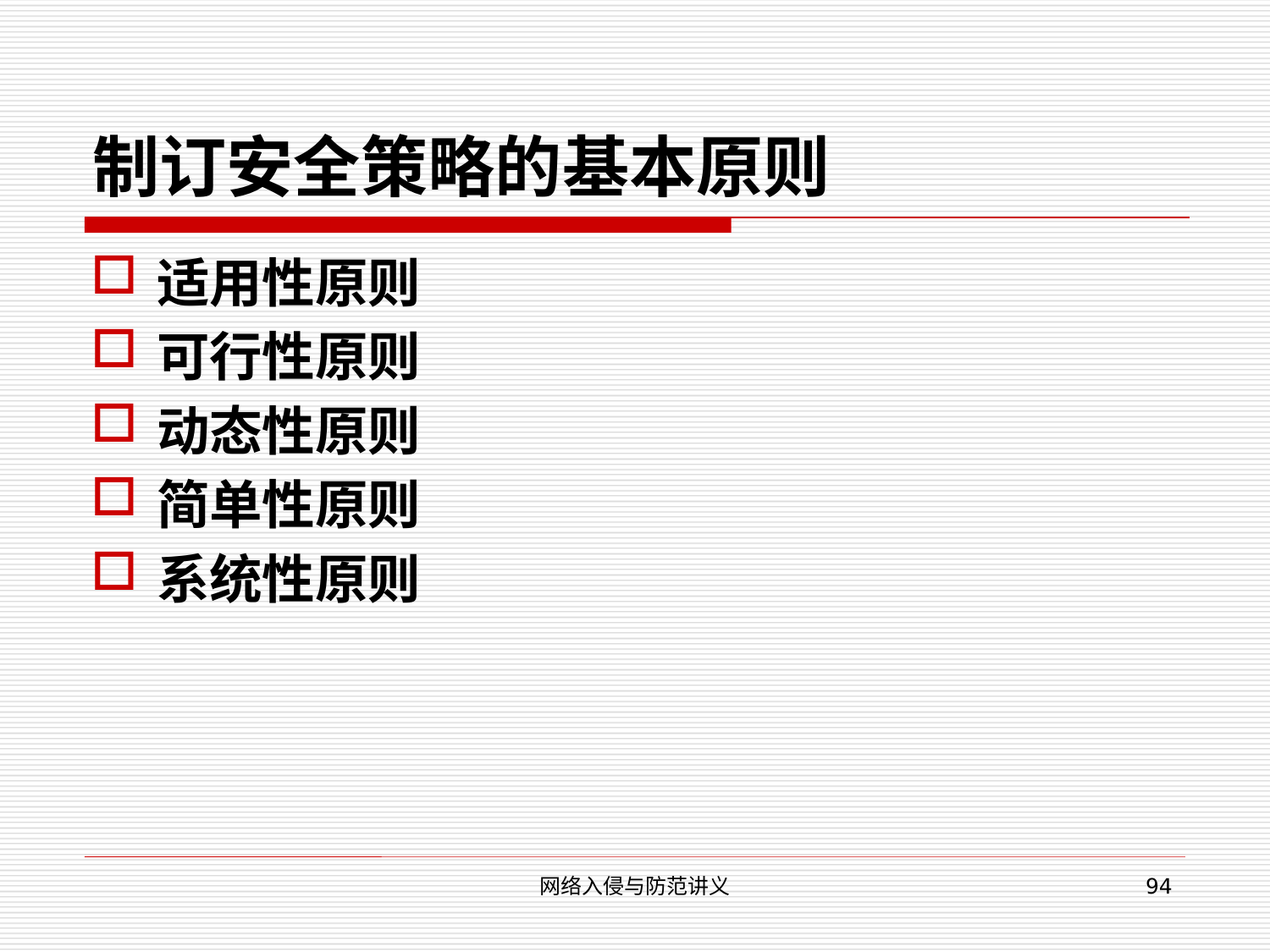

制订安全策略的基本原则
适用性原则
可行性原则
动态性原则
简单性原则
系统性原则

网络入侵与防范讲义
94